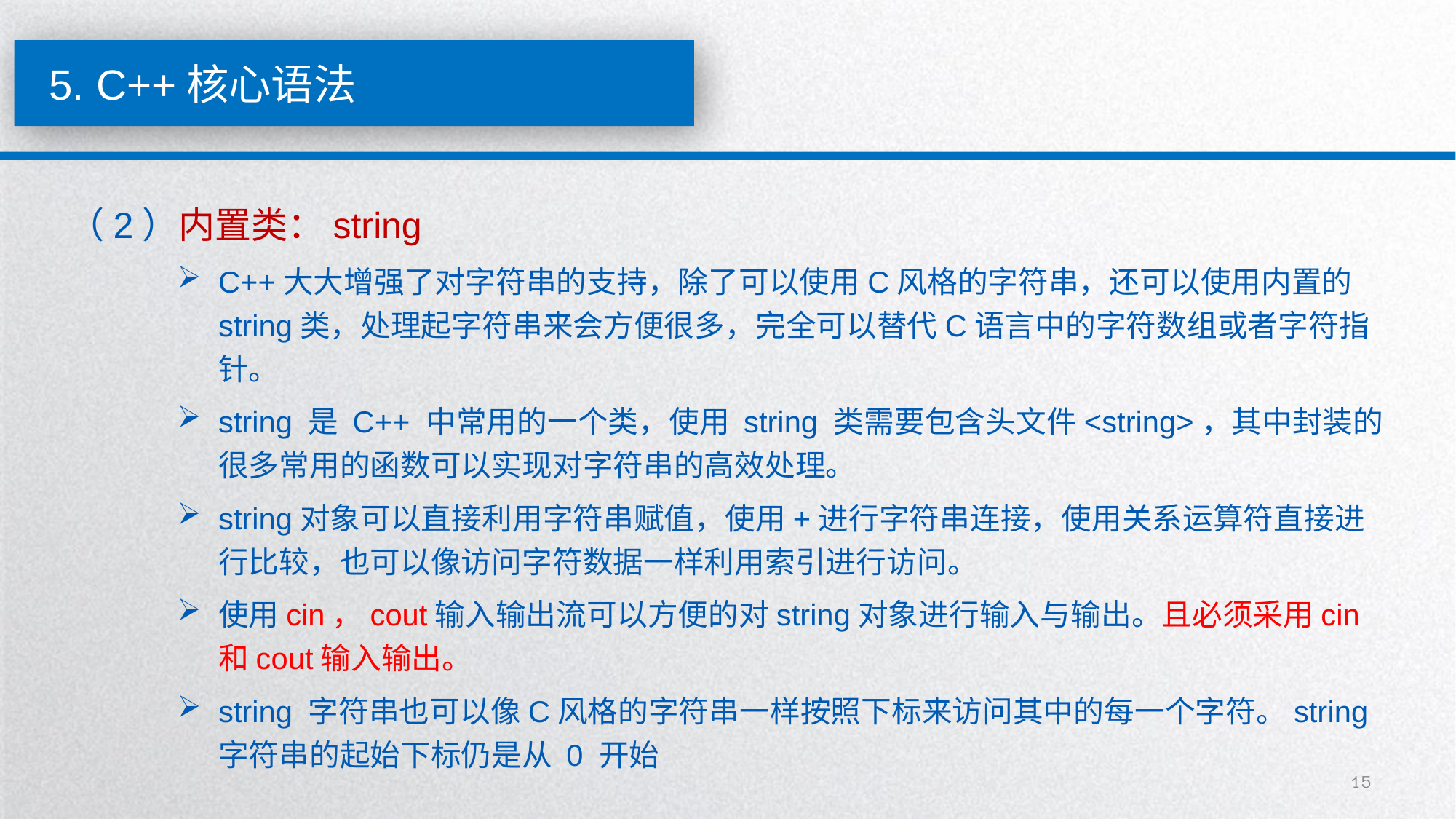

5. C++核心语法
（2）内置类：string
C++大大增强了对字符串的支持，除了可以使用C风格的字符串，还可以使用内置的string类，处理起字符串来会方便很多，完全可以替代C语言中的字符数组或者字符指针。
string 是 C++ 中常用的一个类，使用 string 类需要包含头文件<string>，其中封装的很多常用的函数可以实现对字符串的高效处理。
string对象可以直接利用字符串赋值，使用+进行字符串连接，使用关系运算符直接进行比较，也可以像访问字符数据一样利用索引进行访问。
使用cin，cout输入输出流可以方便的对string对象进行输入与输出。且必须采用cin和cout输入输出。
string 字符串也可以像C风格的字符串一样按照下标来访问其中的每一个字符。string 字符串的起始下标仍是从 0 开始
15